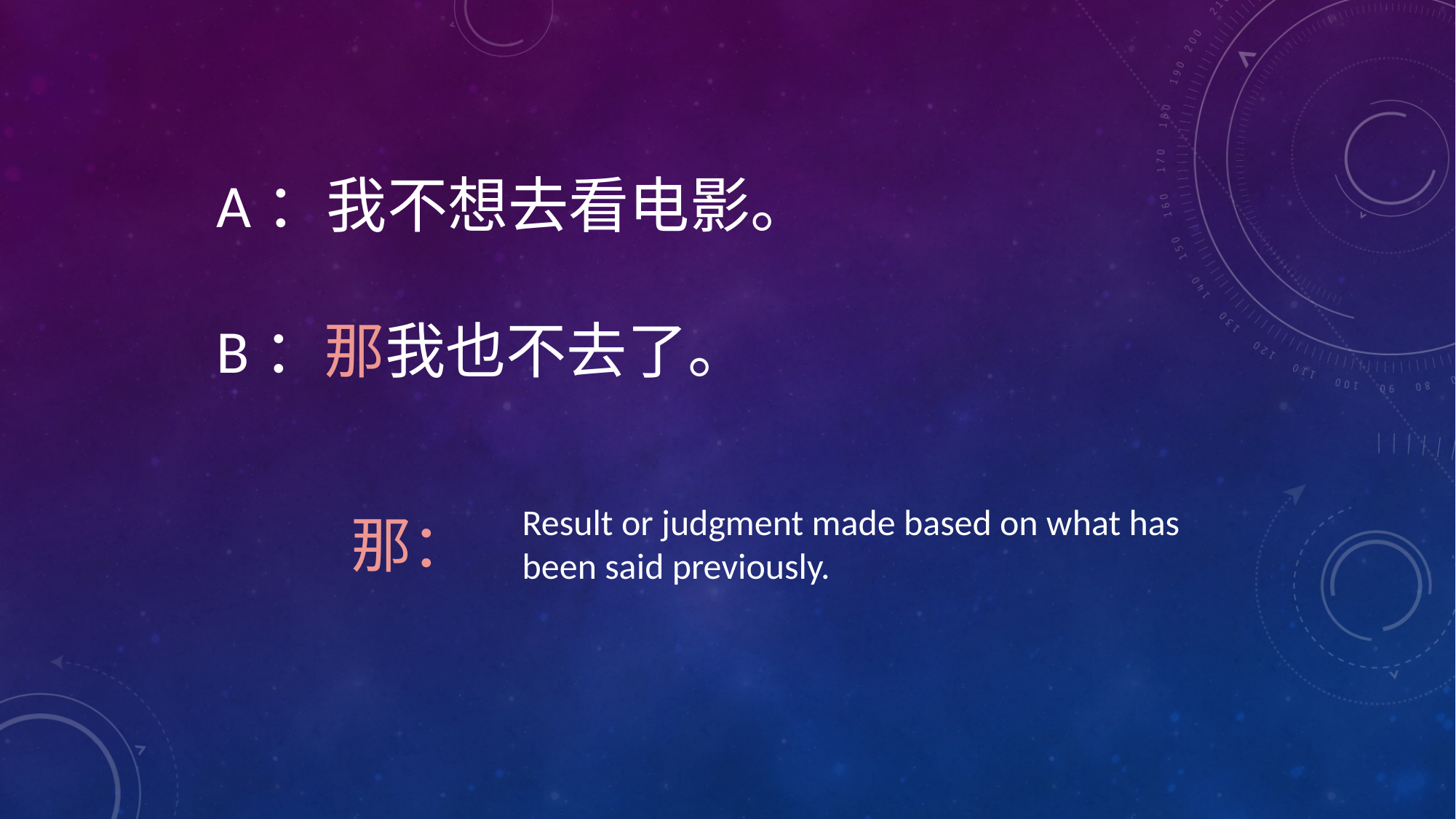

A：我不想去看电影。

B：那我也不去了。
Result or judgment made based on what has been said previously.
那：